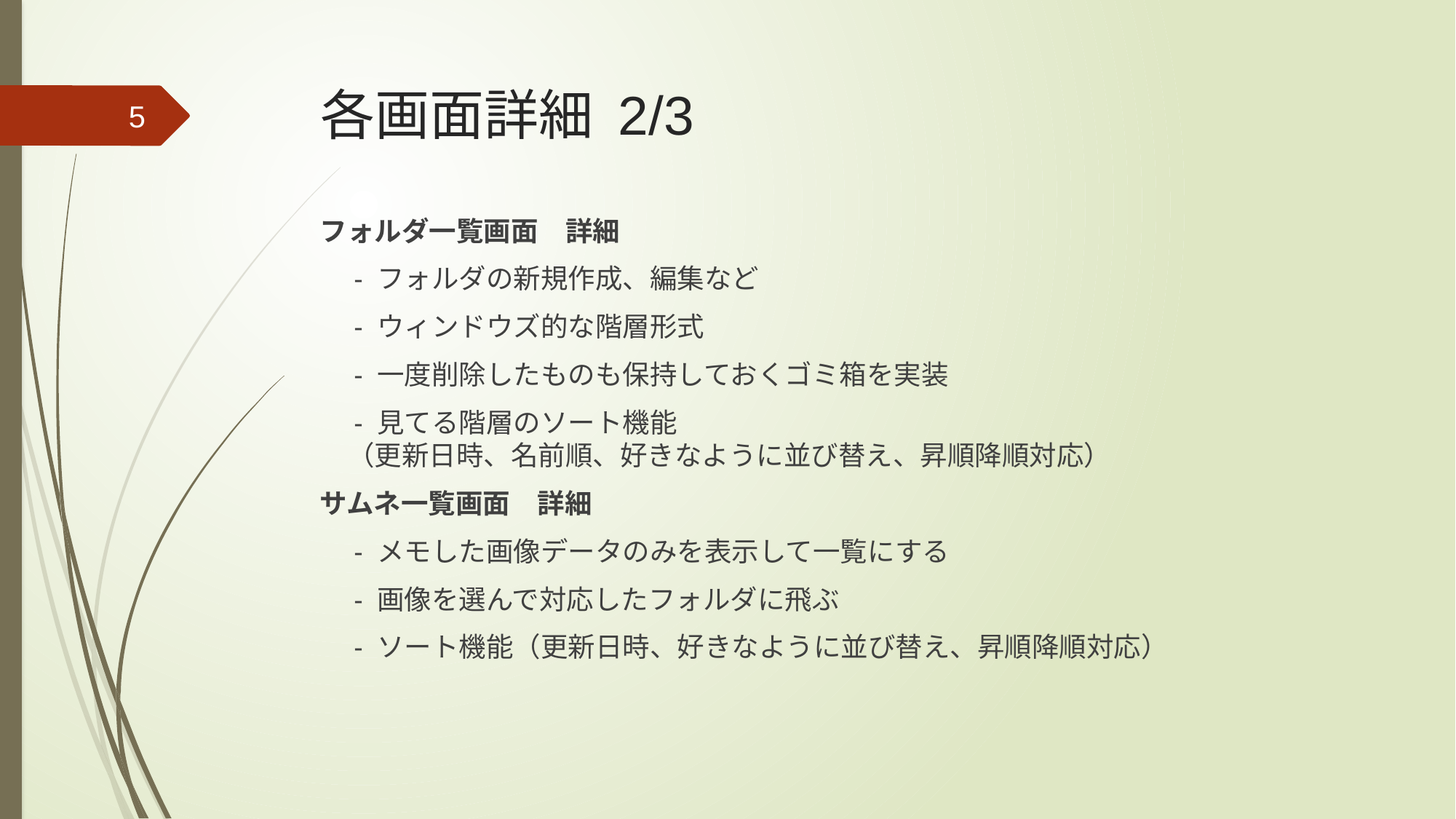

# 各画面詳細 2/3
5
フォルダ一覧画面　詳細
　- フォルダの新規作成、編集など
　- ウィンドウズ的な階層形式
　- 一度削除したものも保持しておくゴミ箱を実装
　- 見てる階層のソート機能
　（更新日時、名前順、好きなように並び替え、昇順降順対応）
サムネ一覧画面　詳細
　- メモした画像データのみを表示して一覧にする
　- 画像を選んで対応したフォルダに飛ぶ
　- ソート機能（更新日時、好きなように並び替え、昇順降順対応）